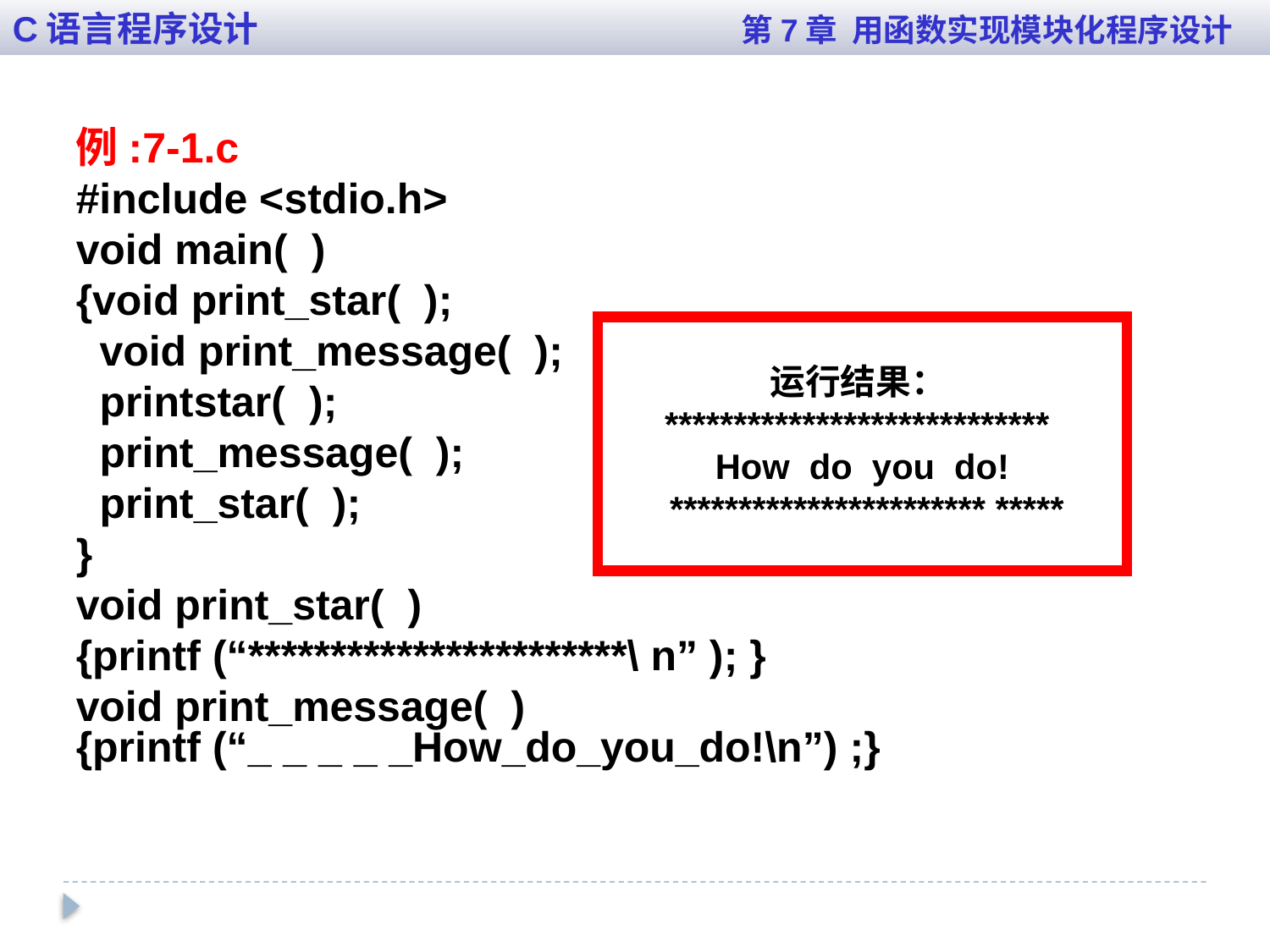

C语言程序设计                                                            第7章  用函数实现模块化程序设计

例:7-1.c
#include <stdio.h>
void main(  )
{void print_star(  );
  void print_message(  );
  printstar(  );
  print_message(  );
  print_star(  );
}
void print_star(  )
{printf (“***********************\ n” ); }
void print_message(  )
{printf (“_ _ _ _ _How_do_you_do!\n”) ;}
运行结果：
****************************
 How  do  you  do!
 *********************** *****